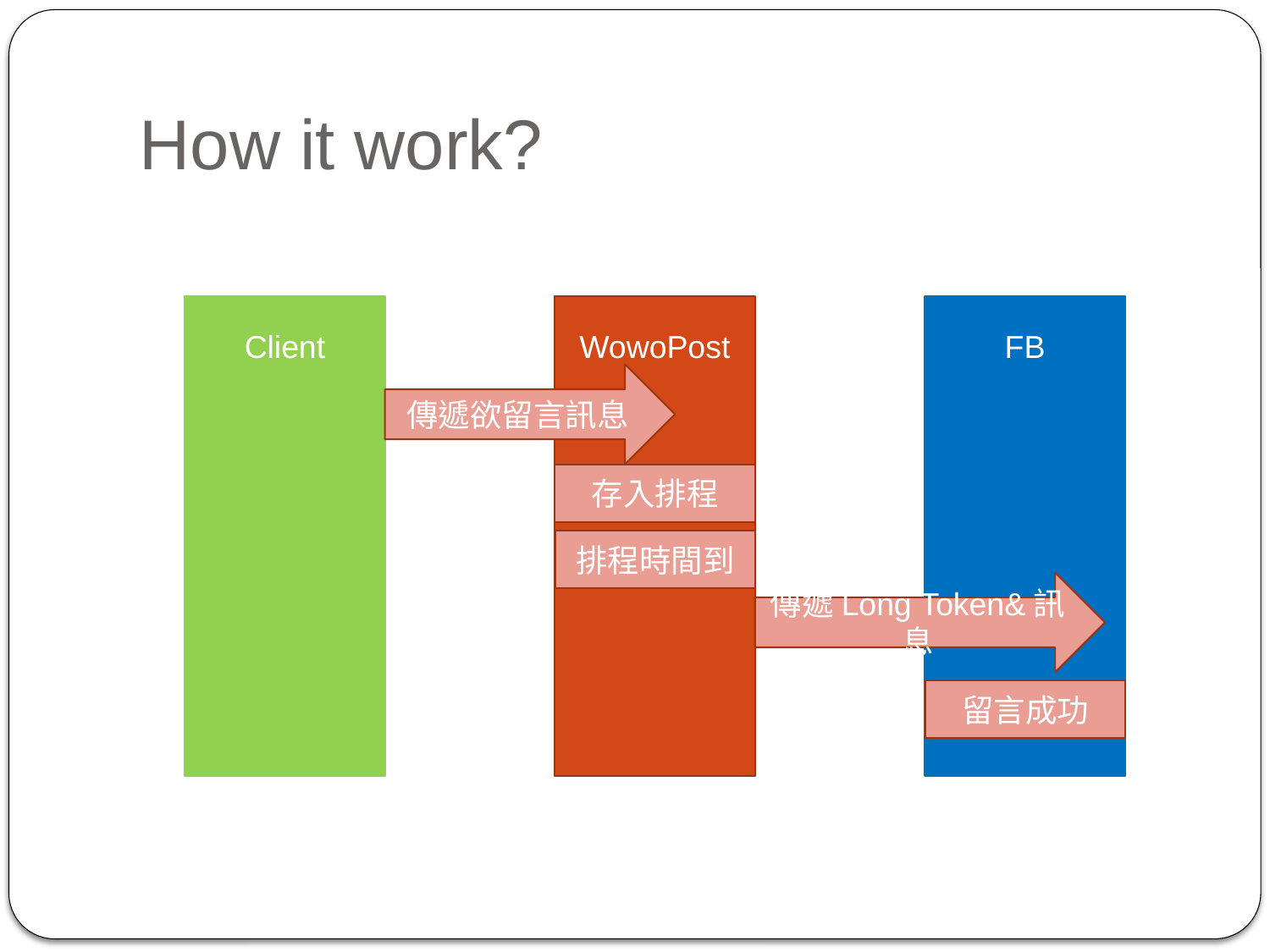

# How it work?

Client

WowoPost

FB

傳遞欲留言訊息
存入排程
排程時間到
傳遞Long Token&訊息
留言成功